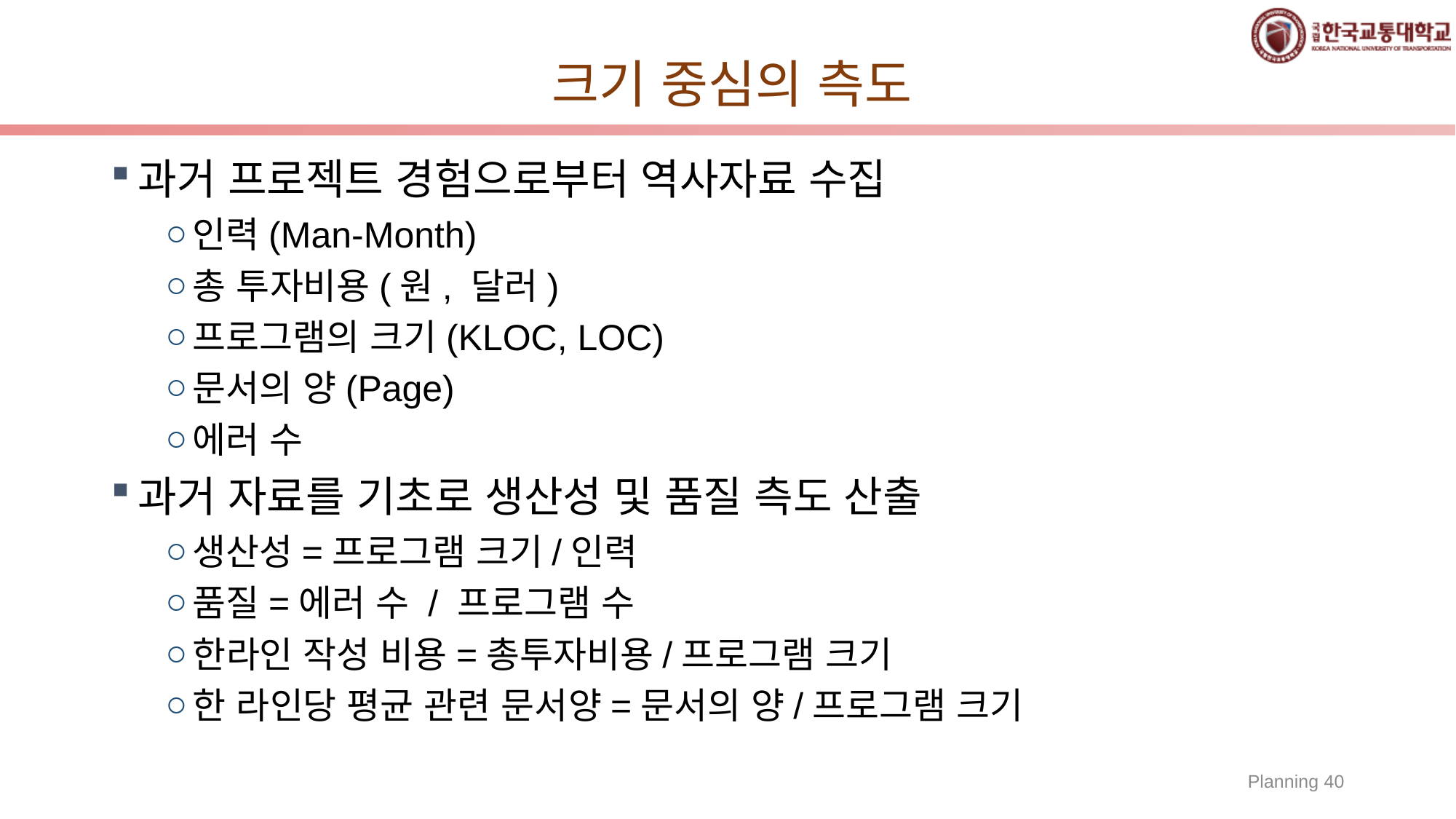

# 크기 중심의 측도
과거 프로젝트 경험으로부터 역사자료 수집
인력(Man-Month)
총 투자비용(원, 달러)
프로그램의 크기(KLOC, LOC)
문서의 양(Page)
에러 수
과거 자료를 기초로 생산성 및 품질 측도 산출
생산성=프로그램 크기/인력
품질=에러 수 / 프로그램 수
한라인 작성 비용=총투자비용/프로그램 크기
한 라인당 평균 관련 문서양=문서의 양/프로그램 크기
Planning 40